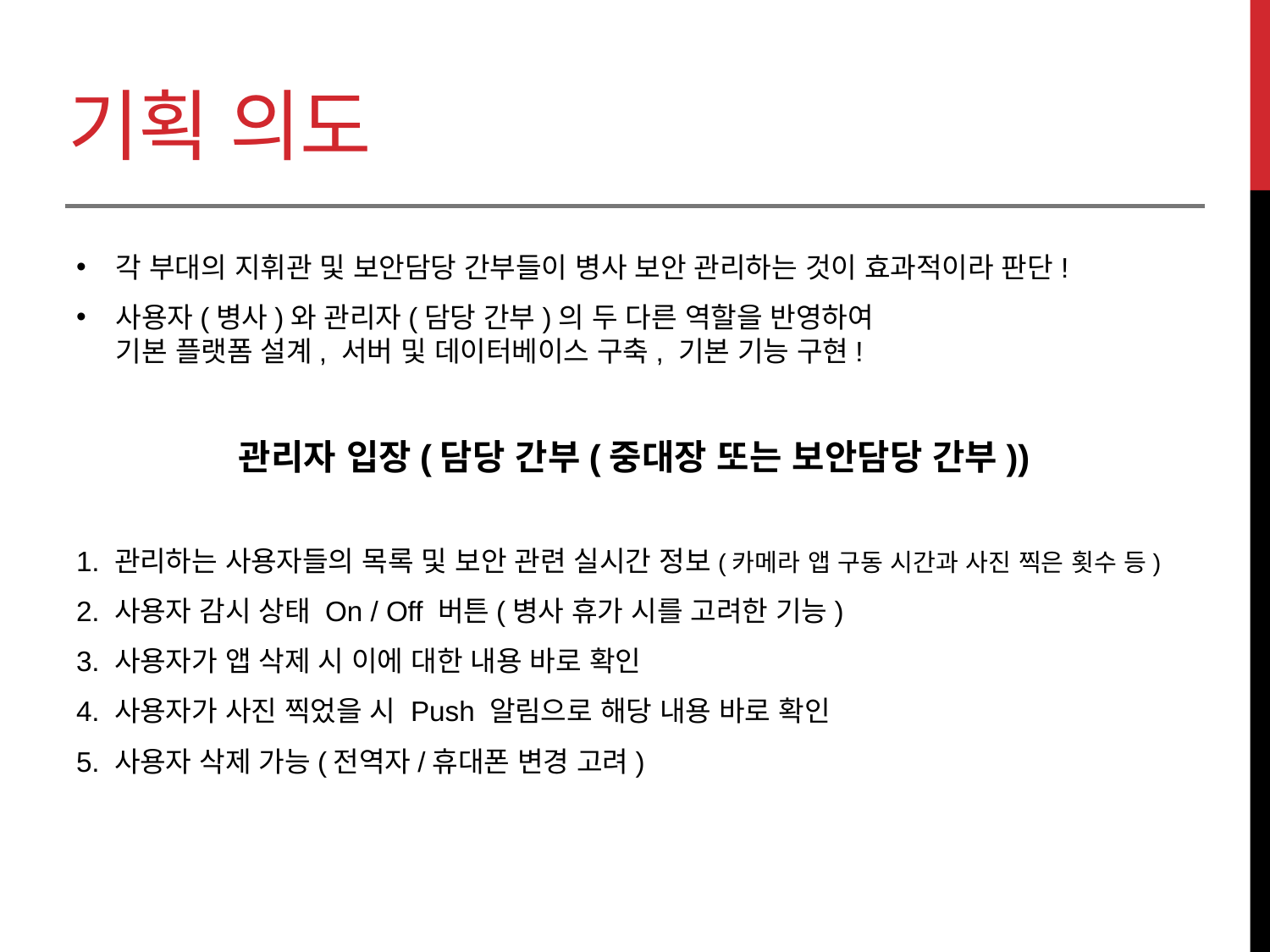

# 기획 의도
각 부대의 지휘관 및 보안담당 간부들이 병사 보안 관리하는 것이 효과적이라 판단!
사용자(병사)와 관리자(담당 간부)의 두 다른 역할을 반영하여
기본 플랫폼 설계, 서버 및 데이터베이스 구축, 기본 기능 구현!

관리자 입장(담당 간부(중대장 또는 보안담당 간부))

1. 관리하는 사용자들의 목록 및 보안 관련 실시간 정보(카메라 앱 구동 시간과 사진 찍은 횟수 등)
2. 사용자 감시 상태 On / Off 버튼(병사 휴가 시를 고려한 기능)
3. 사용자가 앱 삭제 시 이에 대한 내용 바로 확인
4. 사용자가 사진 찍었을 시 Push 알림으로 해당 내용 바로 확인
5. 사용자 삭제 가능(전역자/휴대폰 변경 고려)